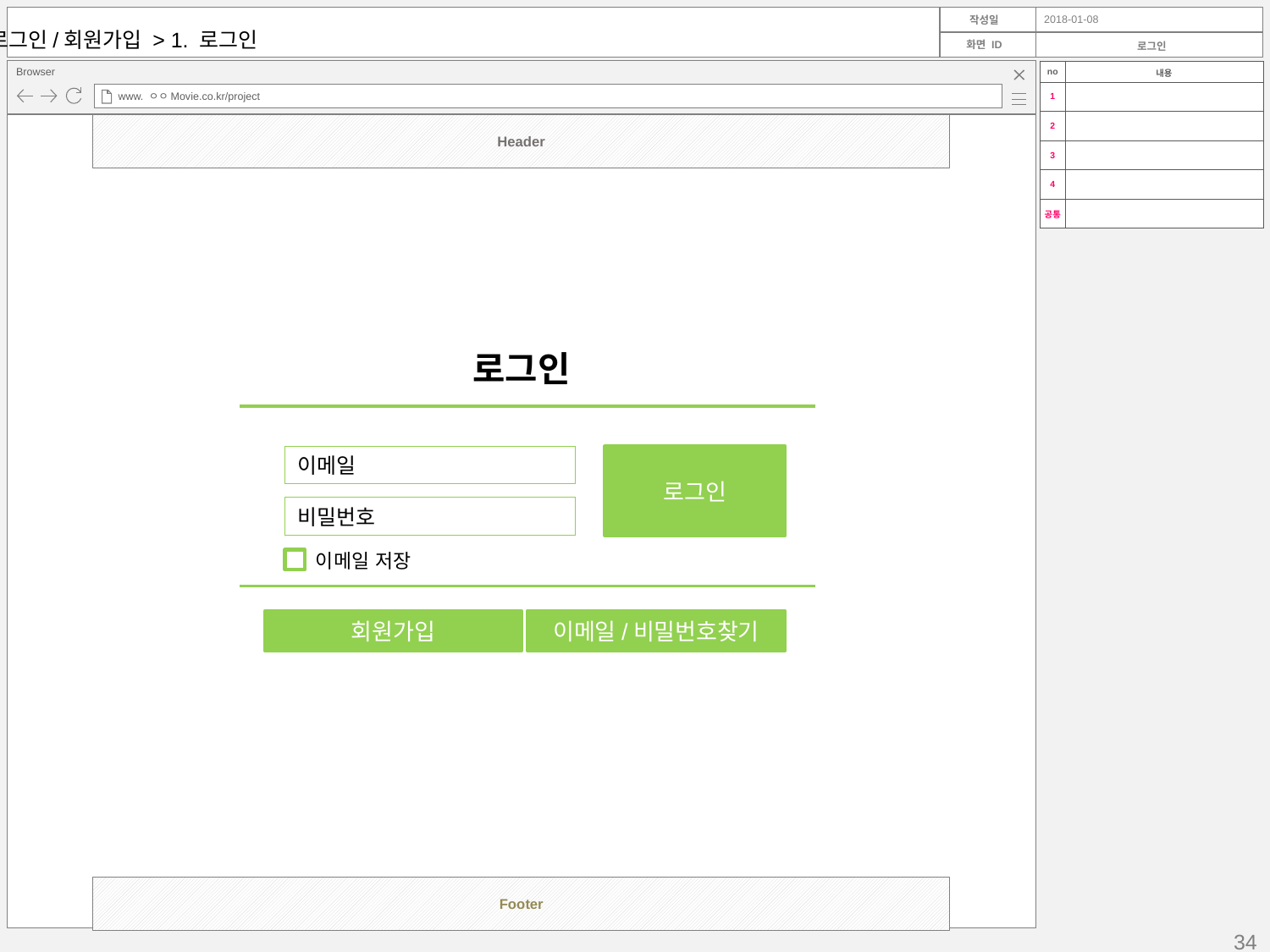

2018-01-08
로그인/회원가입 > 1. 로그인
로그인
| no | 내용 |
| --- | --- |
| 1 |  |
| 2 |  |
| 3 |  |
| 4 |  |
| 공통 |  |
Header
로그인
이메일
로그인
비밀번호
이메일 저장

이메일/비밀번호찾기
회원가입
Footer
34